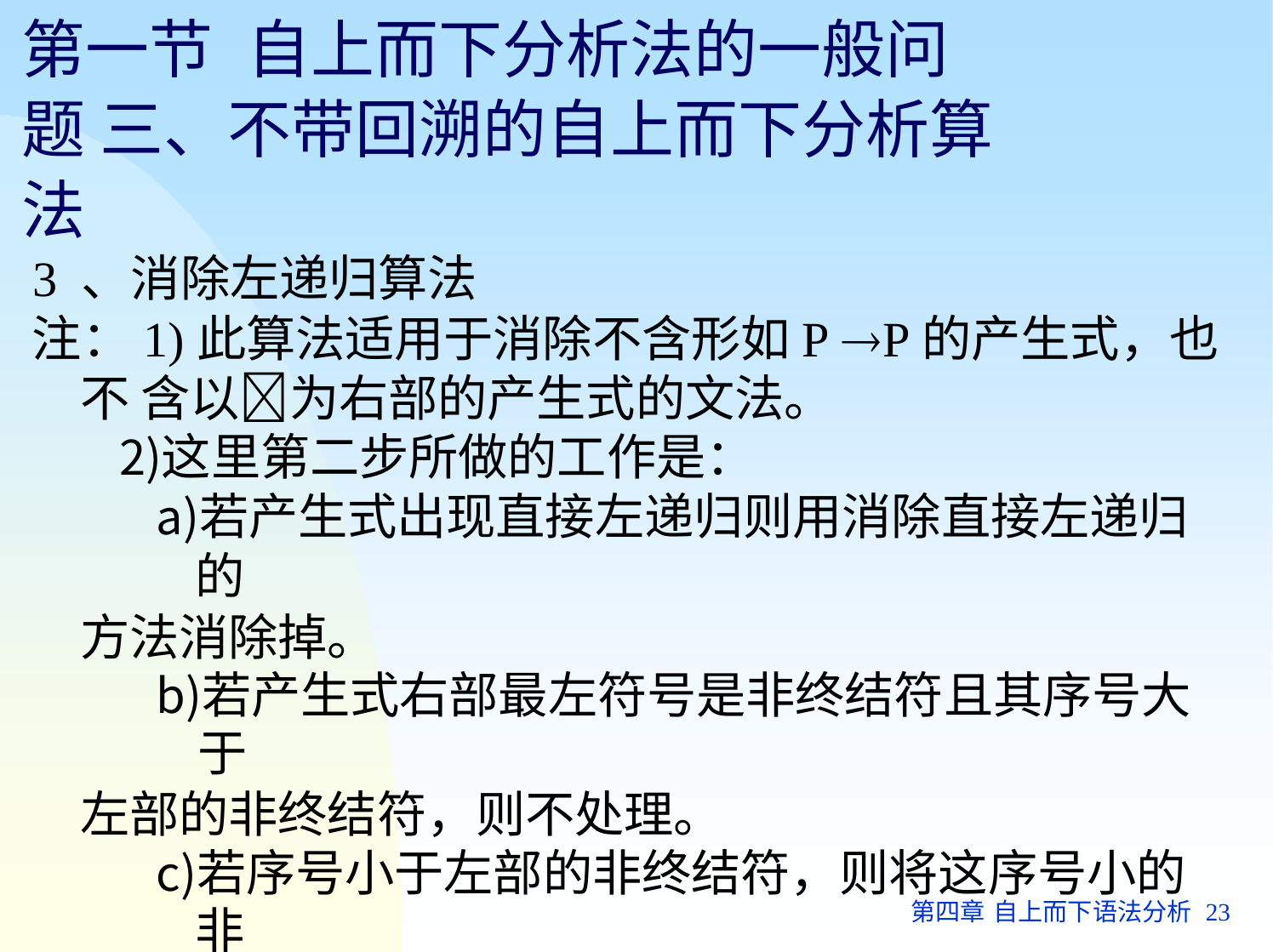

# 第一节	自上而下分析法的一般问题 三、不带回溯的自上而下分析算法
3 、消除左递归算法
注：1)此算法适用于消除不含形如P →P的产生式，也不 含以ε为右部的产生式的文法。
这里第二步所做的工作是：
若产生式出现直接左递归则用消除直接左递归的
方法消除掉。
若产生式右部最左符号是非终结符且其序号大于
左部的非终结符，则不处理。
若序号小于左部的非终结符，则将这序号小的非
终结符用其右部串来取代，然后消除新的直接左递归。
第四章 自上而下语法分析 23